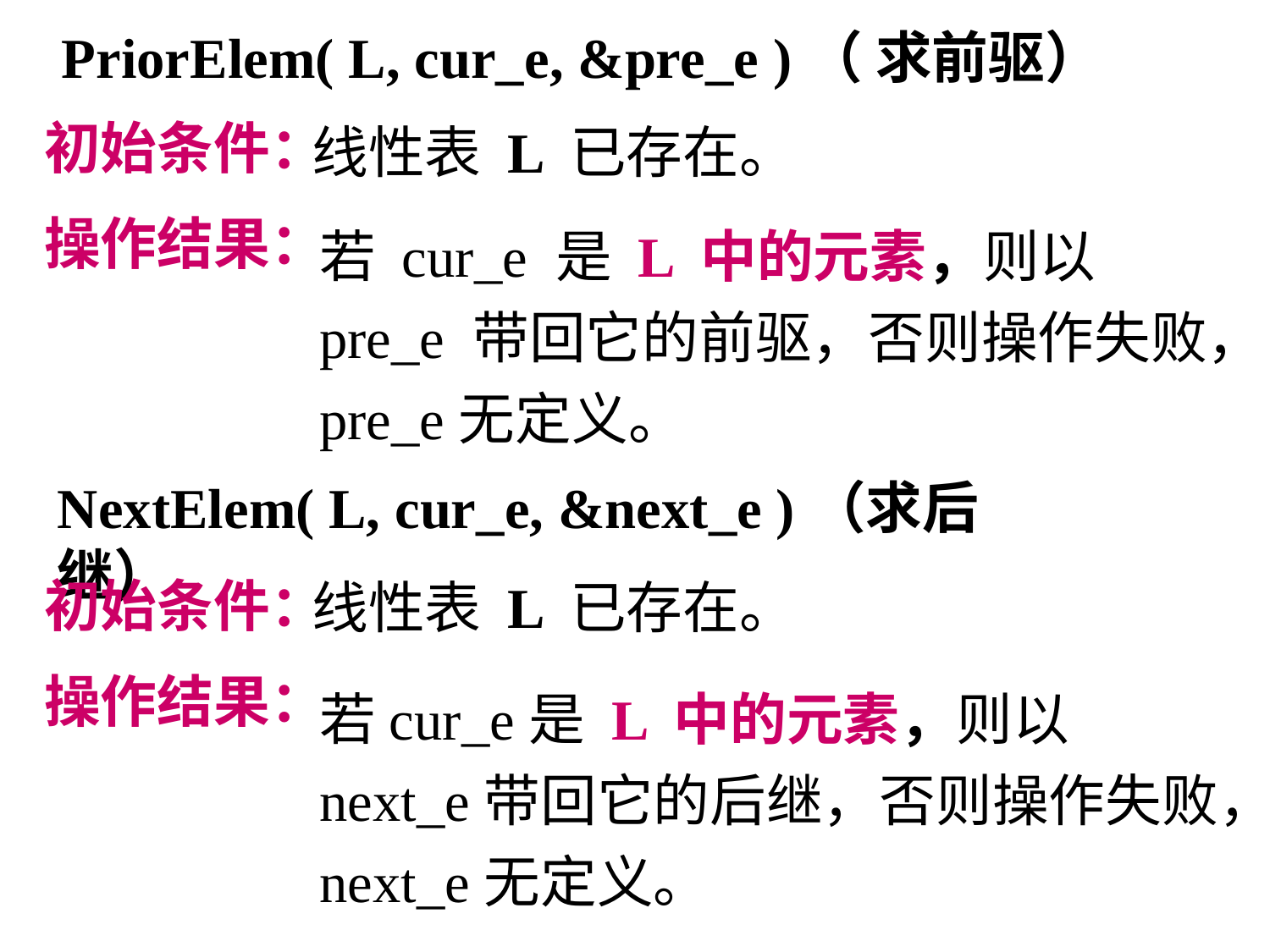

PriorElem( L, cur_e, &pre_e )（ 求前驱）
初始条件：
操作结果：
线性表 L 已存在。
若 cur_e 是 L 中的元素，则以 pre_e 带回它的前驱，否则操作失败，pre_e无定义。
NextElem( L, cur_e, &next_e )（求后继）
初始条件：
操作结果：
线性表 L 已存在。
若cur_e是 L 中的元素，则以 next_e带回它的后继，否则操作失败，next_e无定义。